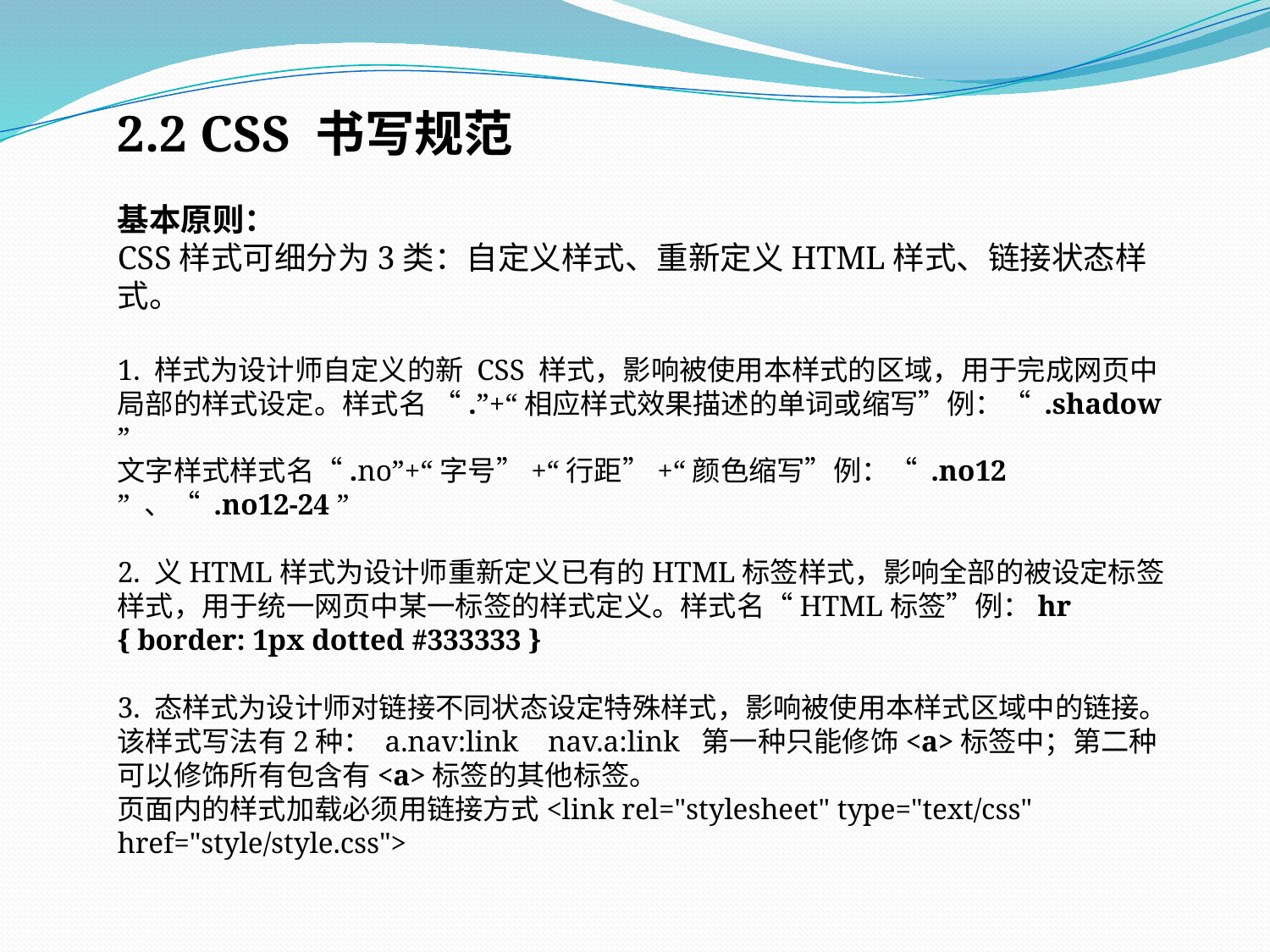

2.2 CSS 书写规范
基本原则：
CSS样式可细分为3类：自定义样式、重新定义HTML样式、链接状态样式。

1. 样式为设计师自定义的新 CSS 样式，影响被使用本样式的区域，用于完成网页中局部的样式设定。样式名 “.”+“相应样式效果描述的单词或缩写”例：“ .shadow ”
文字样式样式名“.no”+“字号”+“行距”+“颜色缩写”例：“ .no12 ” 、“ .no12-24 ”

2. 义HTML样式为设计师重新定义已有的HTML标签样式，影响全部的被设定标签样式，用于统一网页中某一标签的样式定义。样式名“HTML标签”例：hr { border: 1px dotted #333333 }

3. 态样式为设计师对链接不同状态设定特殊样式，影响被使用本样式区域中的链接。
该样式写法有2种： a.nav:link    nav.a:link  第一种只能修饰<a>标签中；第二种可以修饰所有包含有<a>标签的其他标签。
页面内的样式加载必须用链接方式<link rel="stylesheet" type="text/css" href="style/style.css">